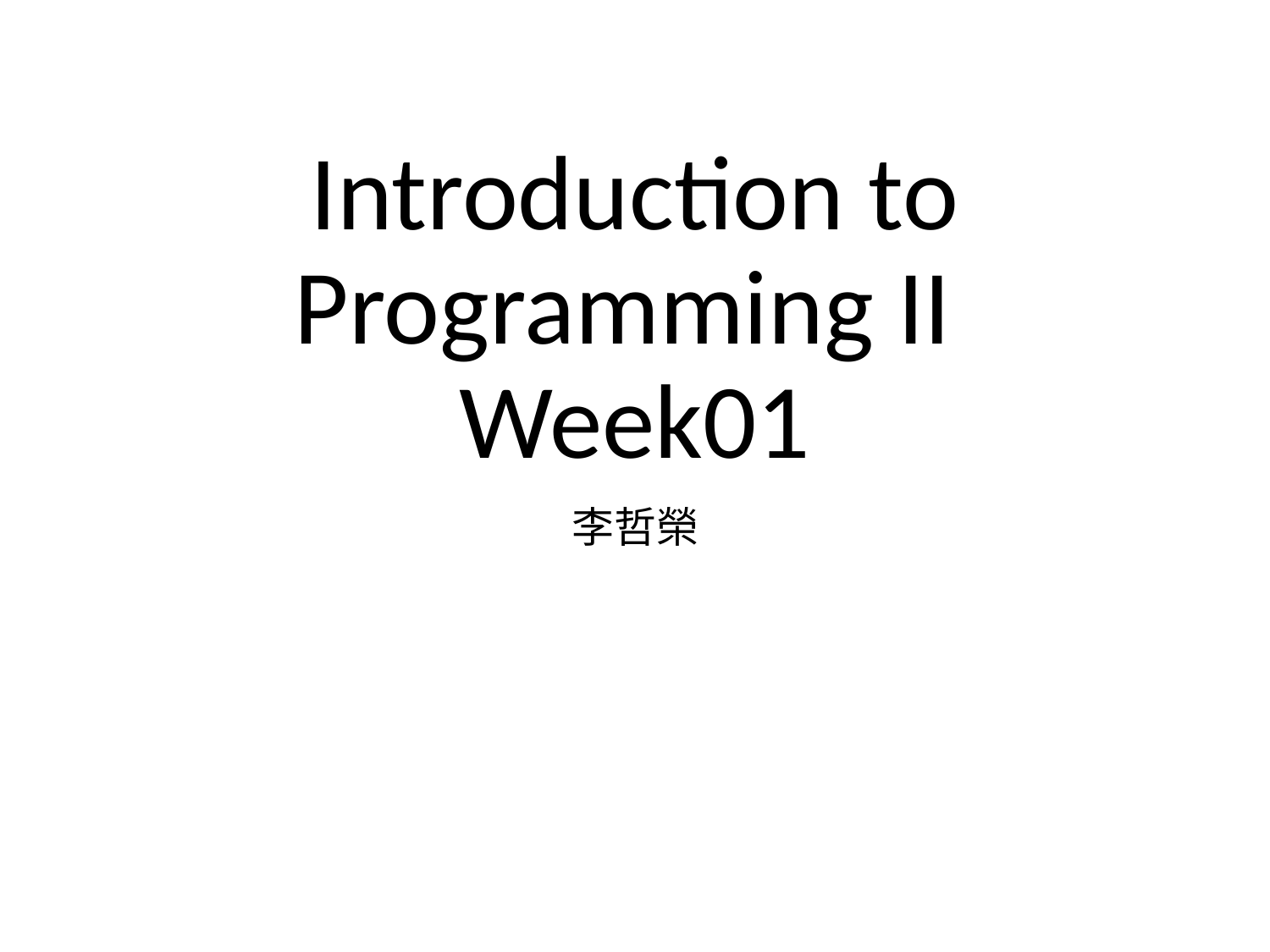

# Introduction to Programming II Week01
李哲榮